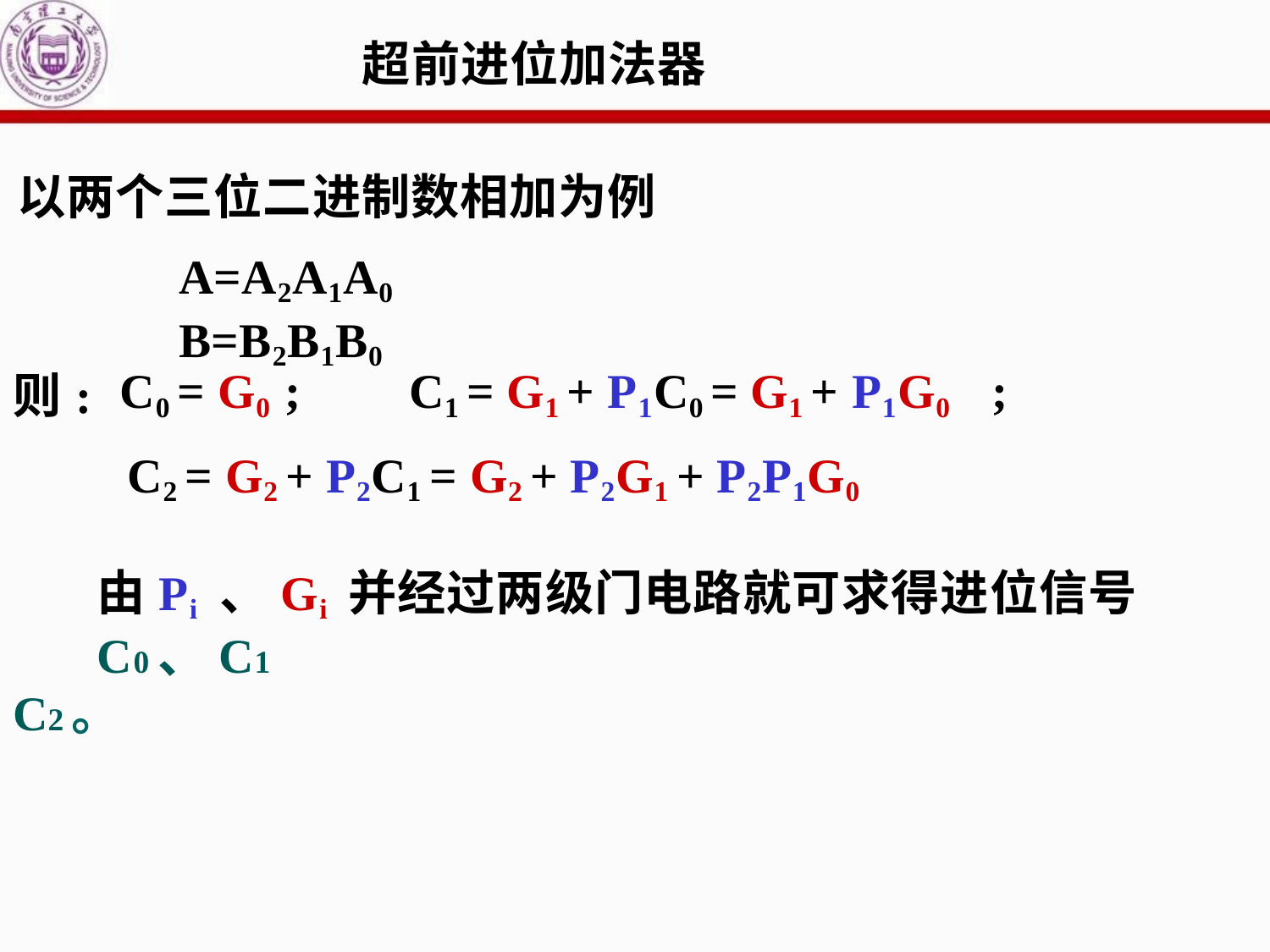

超前进位加法器

以两个三位二进制数相加为例
A=A2A1A0	B=B2B1B0
C0 = G0  ;	C1 = G1 + P1C0 = G1 + P1G0	;
C2 = G2 + P2C1 = G2 + P2G1 + P2P1G0
则:
由Pi 、Gi 并经过两级门电路就可求得进位信号C0、C1
C2。